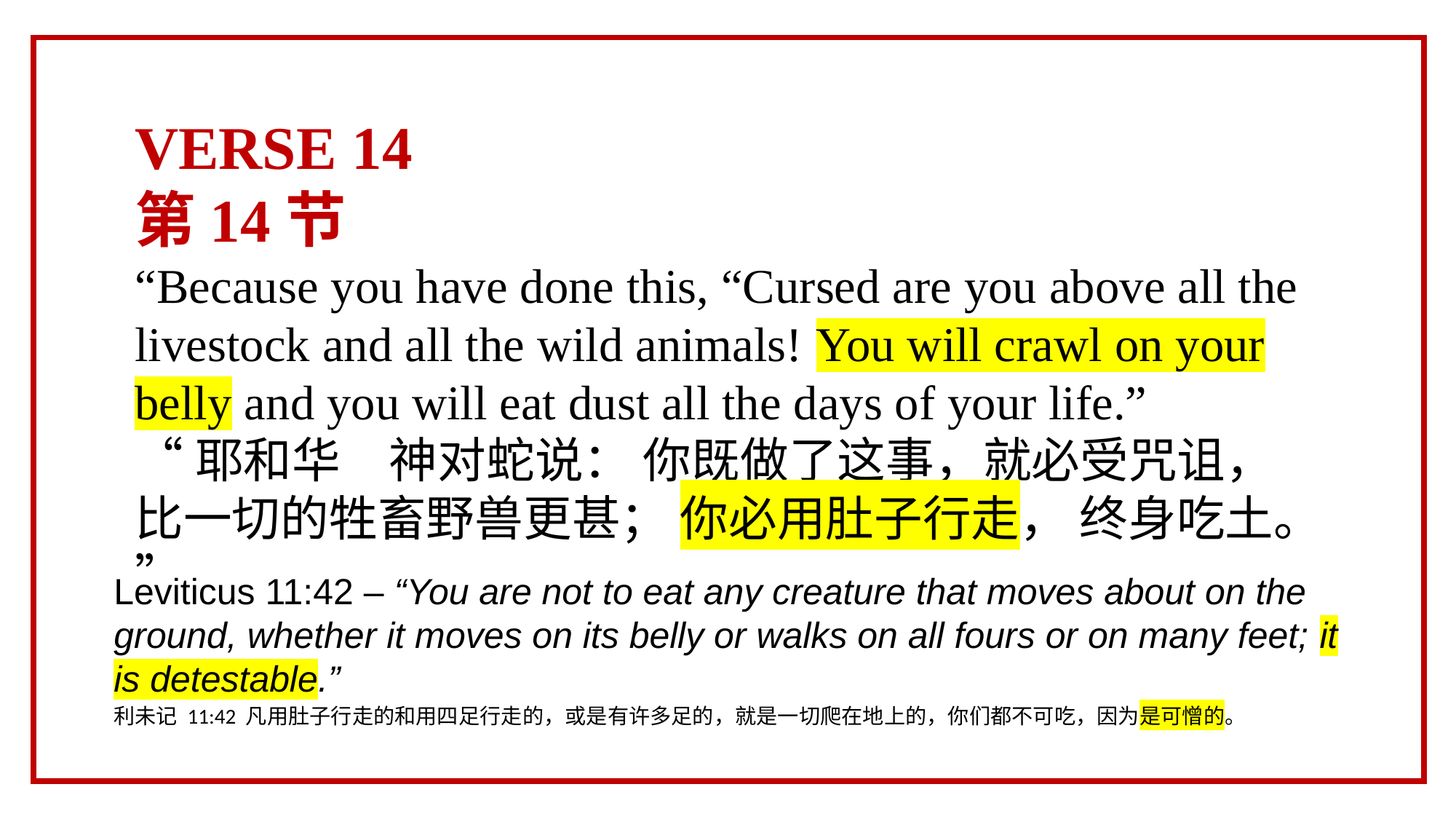

VERSE 14
第14节
“Because you have done this, “Cursed are you above all the livestock and all the wild animals! You will crawl on your belly and you will eat dust all the days of your life.”
“耶和华　神对蛇说： 你既做了这事，就必受咒诅， 比一切的牲畜野兽更甚； 你必用肚子行走， 终身吃土。 ”
Leviticus 11:42 – “You are not to eat any creature that moves about on the ground, whether it moves on its belly or walks on all fours or on many feet; it is detestable.”
利未记 11:42 凡用肚子行走的和用四足行走的，或是有许多足的，就是一切爬在地上的，你们都不可吃，因为是可憎的。